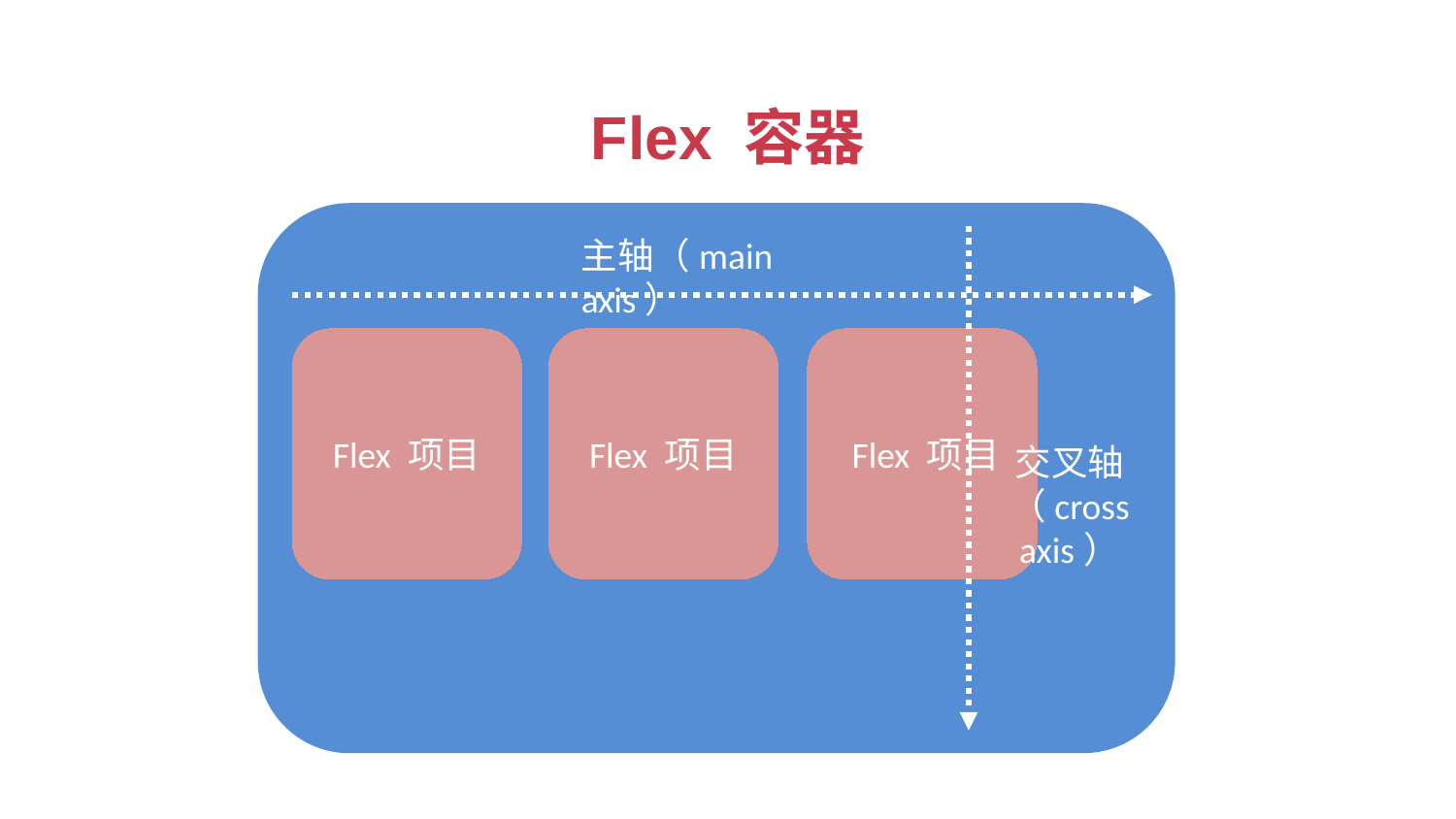

Flex 容器

主轴（main axis）

Flex 项目
Flex 项目
Flex 项目
交叉轴
（cross axis）